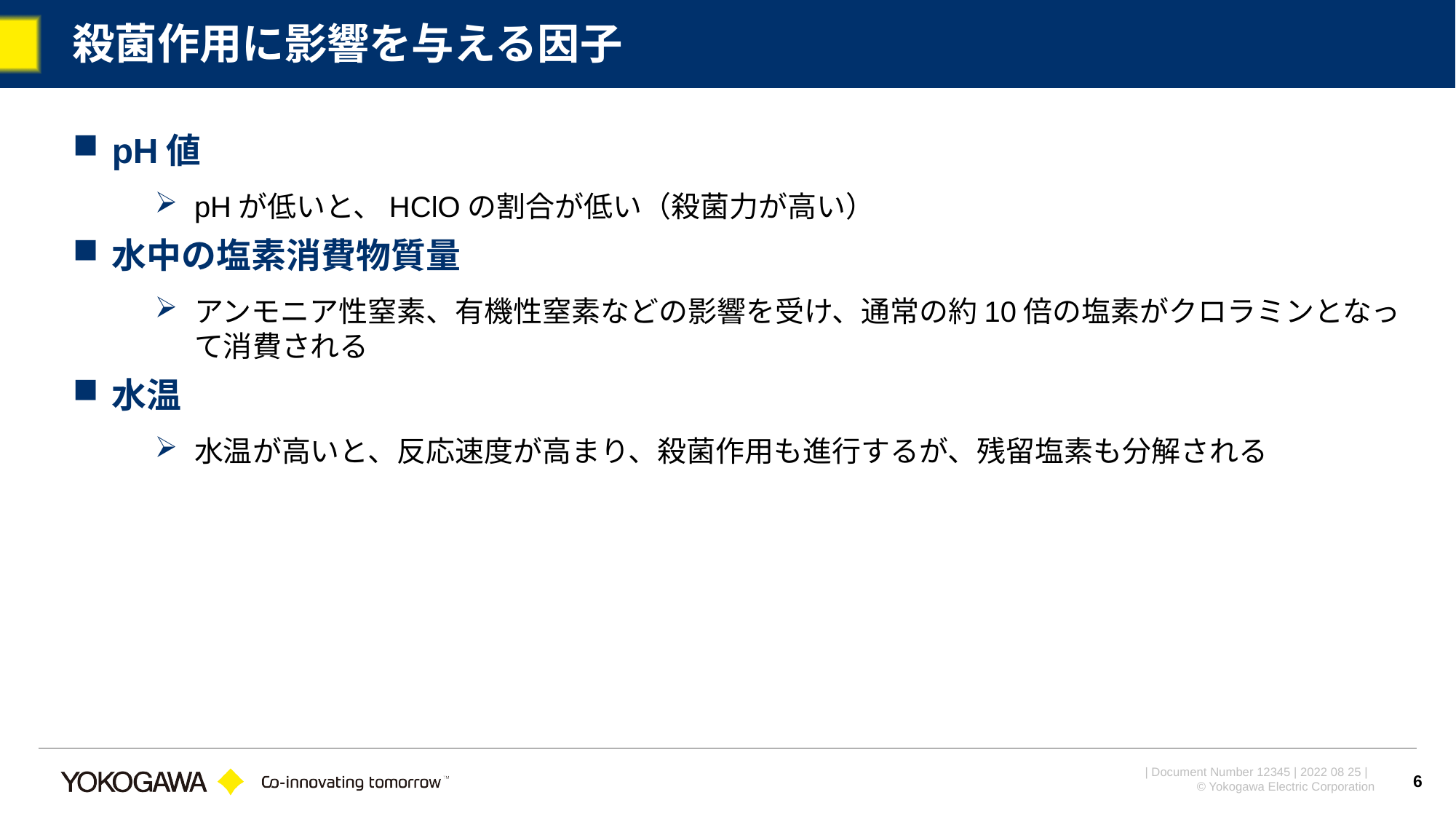

# 殺菌作用に影響を与える因子
pH値
pHが低いと、HClOの割合が低い（殺菌力が高い）
水中の塩素消費物質量
アンモニア性窒素、有機性窒素などの影響を受け、通常の約10倍の塩素がクロラミンとなって消費される
水温
水温が高いと、反応速度が高まり、殺菌作用も進行するが、残留塩素も分解される
6